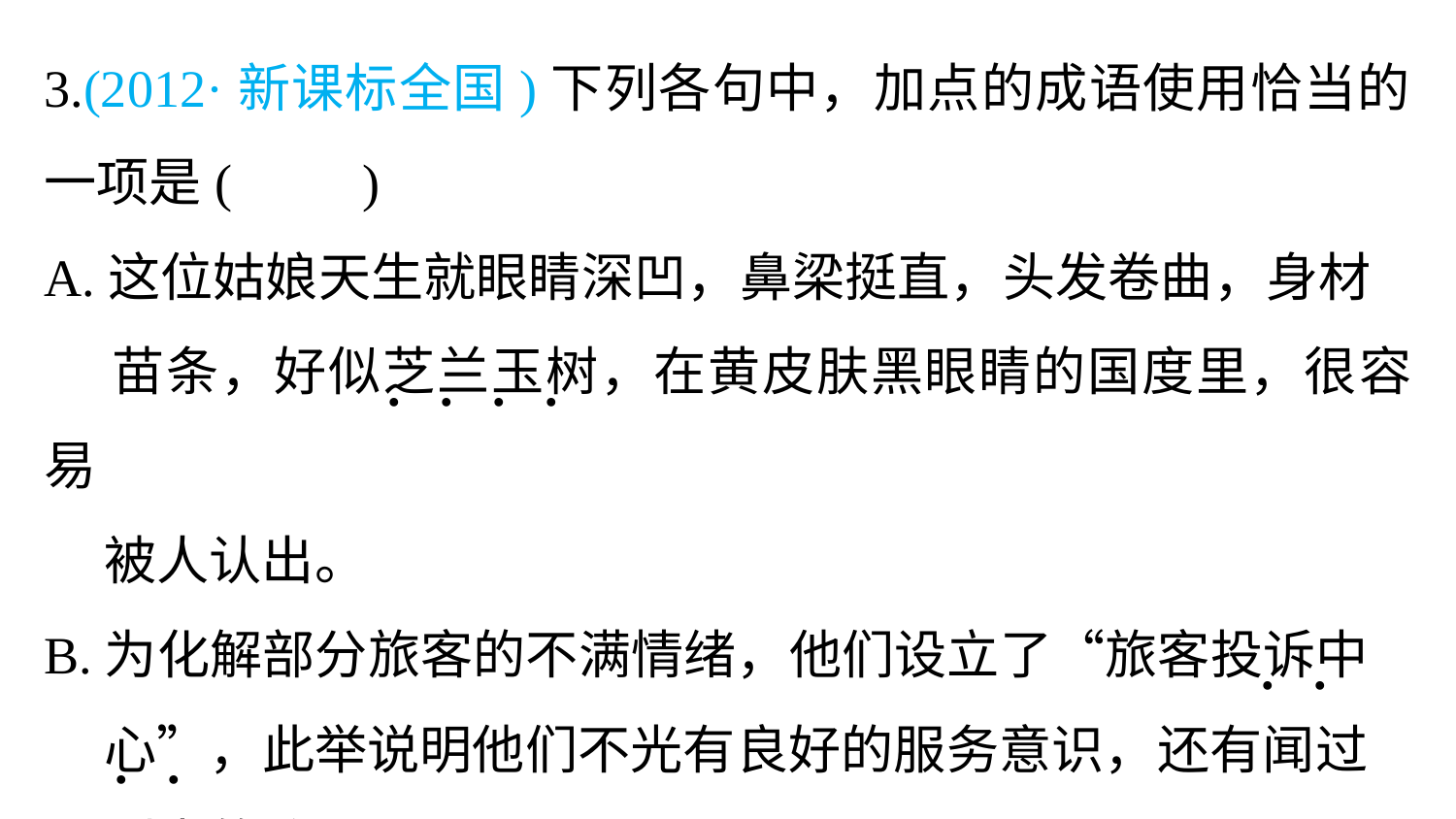

3.(2012·新课标全国)下列各句中，加点的成语使用恰当的一项是(　　)
A.这位姑娘天生就眼睛深凹，鼻梁挺直，头发卷曲，身材
    苗条，好似芝兰玉树，在黄皮肤黑眼睛的国度里，很容易
    被人认出。
B.为化解部分旅客的不满情绪，他们设立了“旅客投诉中
    心”，此举说明他们不光有良好的服务意识，还有闻过
    则喜的雅量。
.   .   .   .
.   .
.   .